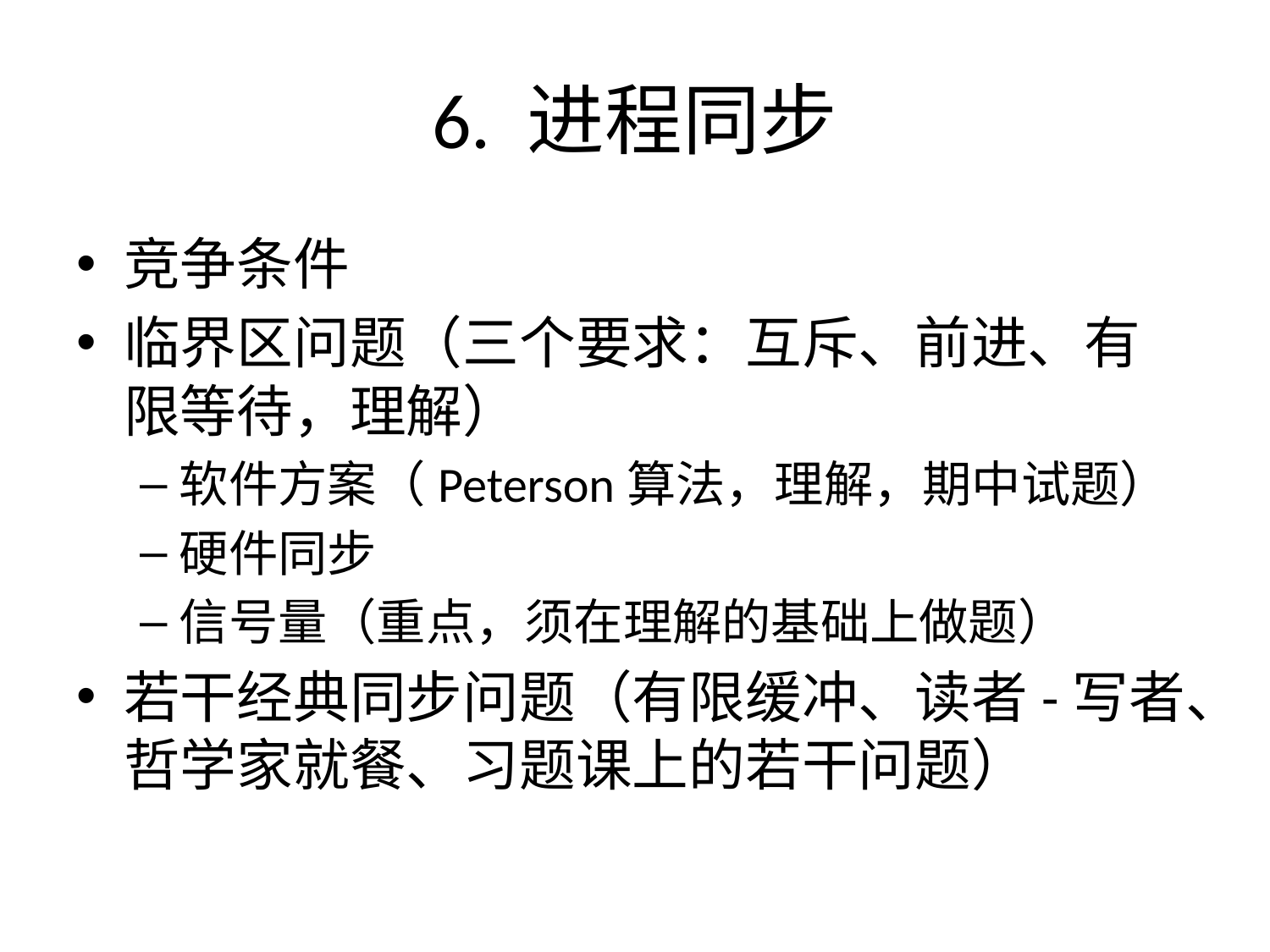

# 6. 进程同步
竞争条件
临界区问题（三个要求：互斥、前进、有限等待，理解）
软件方案（Peterson算法，理解，期中试题）
硬件同步
信号量（重点，须在理解的基础上做题）
若干经典同步问题（有限缓冲、读者-写者、哲学家就餐、习题课上的若干问题）